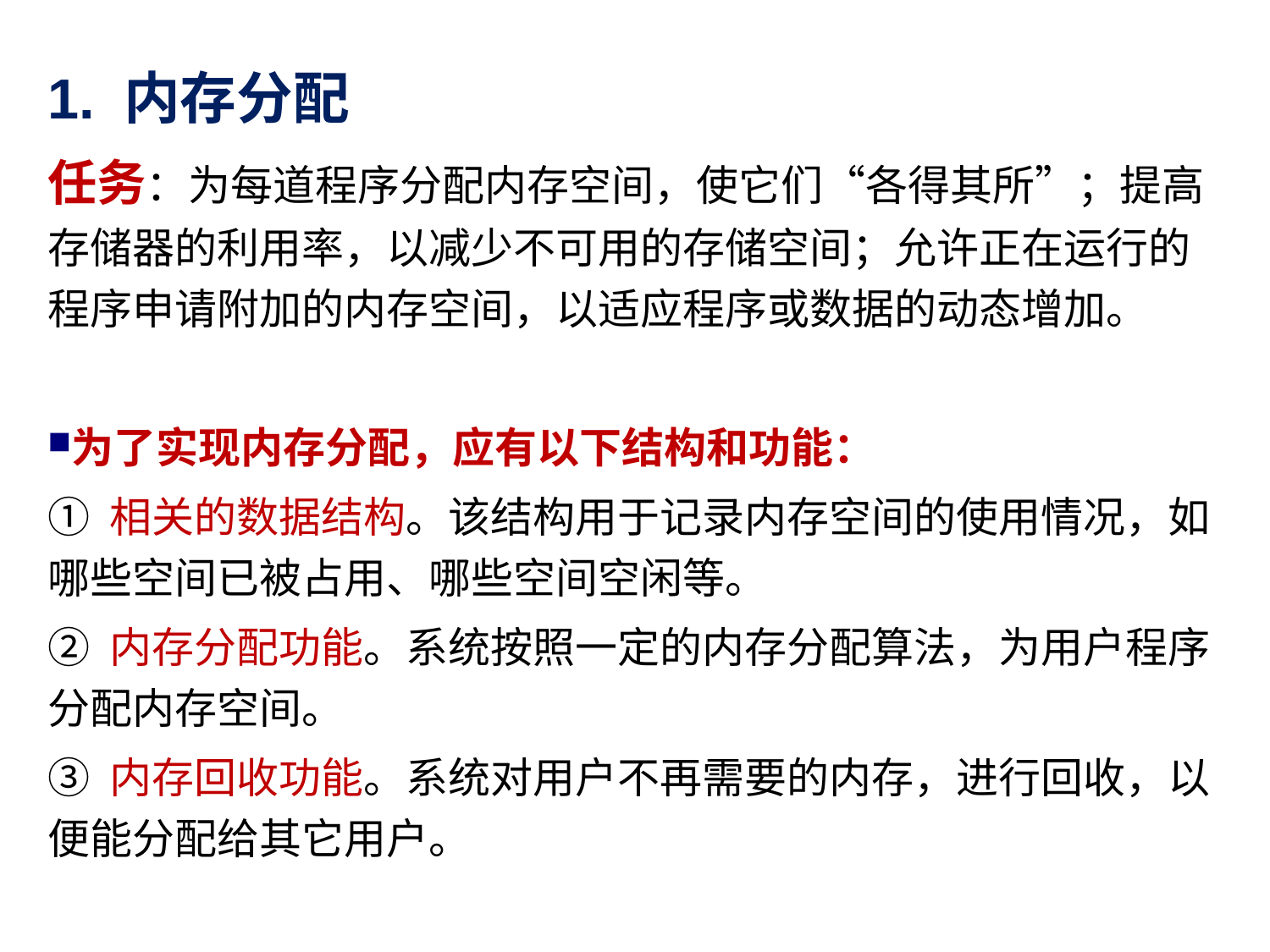

1. 内存分配
任务：为每道程序分配内存空间，使它们“各得其所”；提高存储器的利用率，以减少不可用的存储空间；允许正在运行的程序申请附加的内存空间，以适应程序或数据的动态增加。

为了实现内存分配，应有以下结构和功能：
① 相关的数据结构。该结构用于记录内存空间的使用情况，如哪些空间已被占用、哪些空间空闲等。
② 内存分配功能。系统按照一定的内存分配算法，为用户程序分配内存空间。
③ 内存回收功能。系统对用户不再需要的内存，进行回收，以便能分配给其它用户。